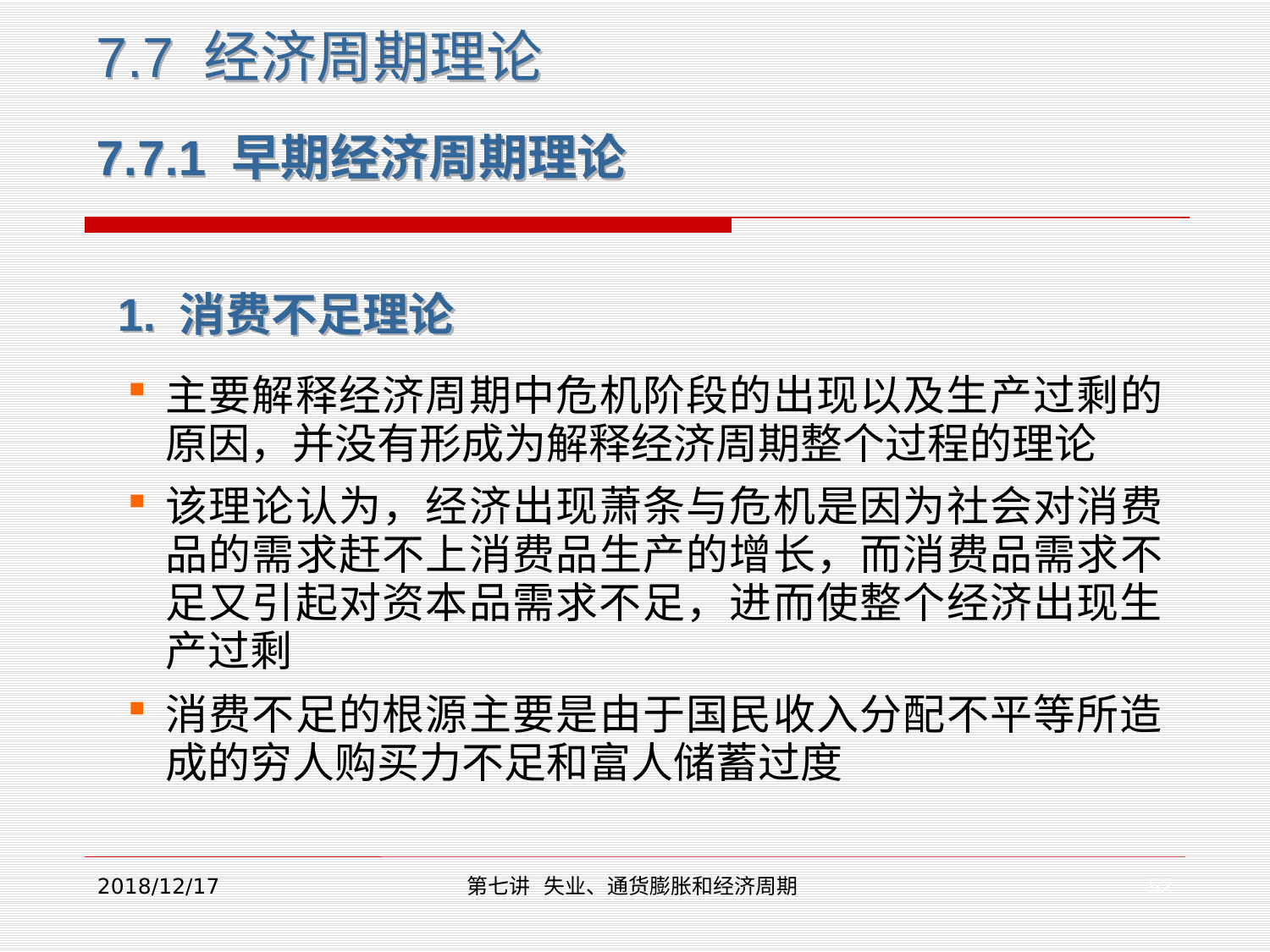

7.7 经济周期理论
7.7.1 早期经济周期理论
1. 消费不足理论
主要解释经济周期中危机阶段的出现以及生产过剩的原因，并没有形成为解释经济周期整个过程的理论
该理论认为，经济出现萧条与危机是因为社会对消费品的需求赶不上消费品生产的增长，而消费品需求不足又引起对资本品需求不足，进而使整个经济出现生产过剩
消费不足的根源主要是由于国民收入分配不平等所造成的穷人购买力不足和富人储蓄过度
52
2018/12/17
第七讲   失业、通货膨胀和经济周期